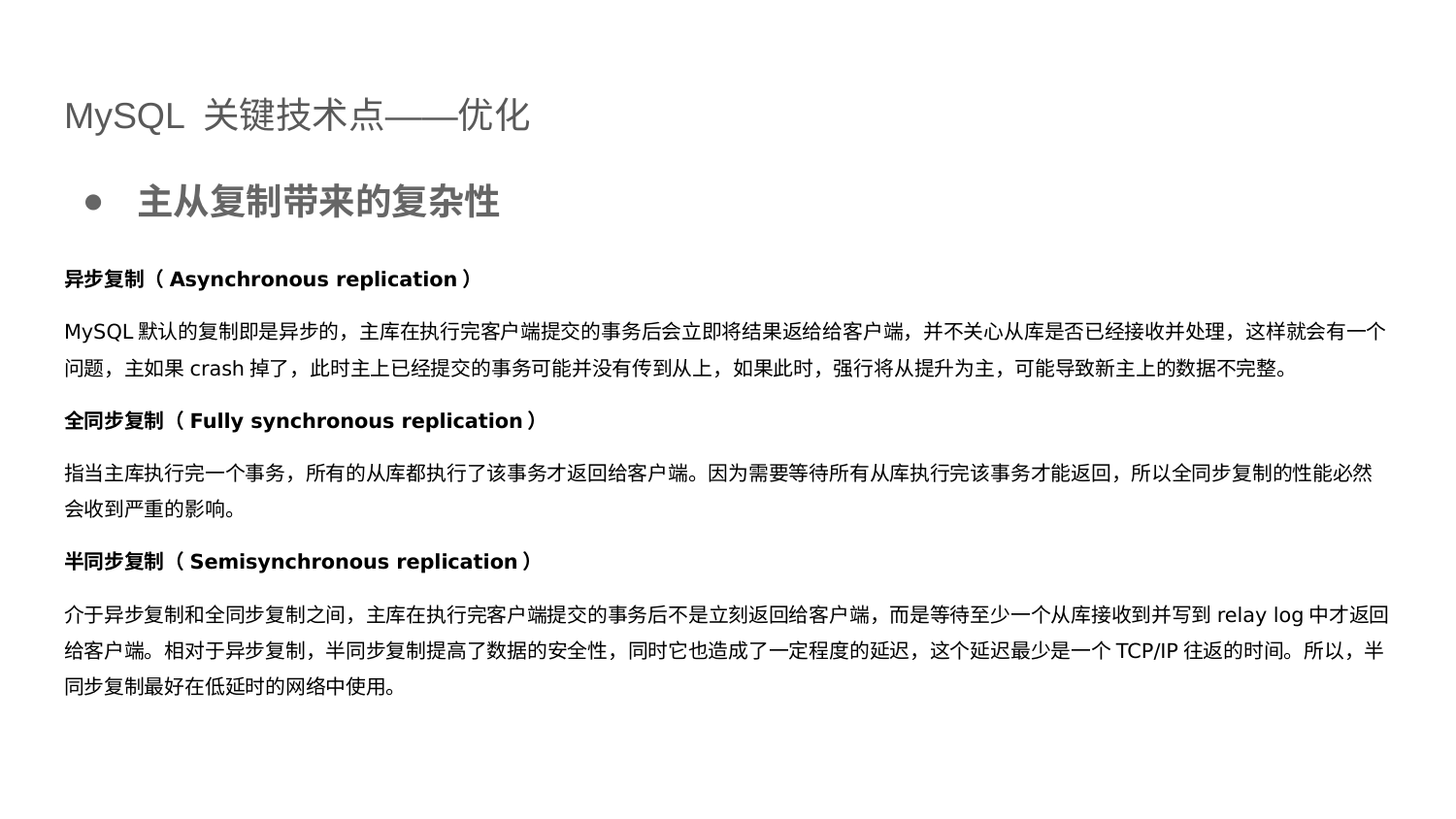

# MySQL 关键技术点——优化
主从复制带来的复杂性
异步复制（Asynchronous replication）
MySQL默认的复制即是异步的，主库在执行完客户端提交的事务后会立即将结果返给给客户端，并不关心从库是否已经接收并处理，这样就会有一个问题，主如果crash掉了，此时主上已经提交的事务可能并没有传到从上，如果此时，强行将从提升为主，可能导致新主上的数据不完整。
全同步复制（Fully synchronous replication）
指当主库执行完一个事务，所有的从库都执行了该事务才返回给客户端。因为需要等待所有从库执行完该事务才能返回，所以全同步复制的性能必然会收到严重的影响。
半同步复制（Semisynchronous replication）
介于异步复制和全同步复制之间，主库在执行完客户端提交的事务后不是立刻返回给客户端，而是等待至少一个从库接收到并写到relay log中才返回给客户端。相对于异步复制，半同步复制提高了数据的安全性，同时它也造成了一定程度的延迟，这个延迟最少是一个TCP/IP往返的时间。所以，半同步复制最好在低延时的网络中使用。